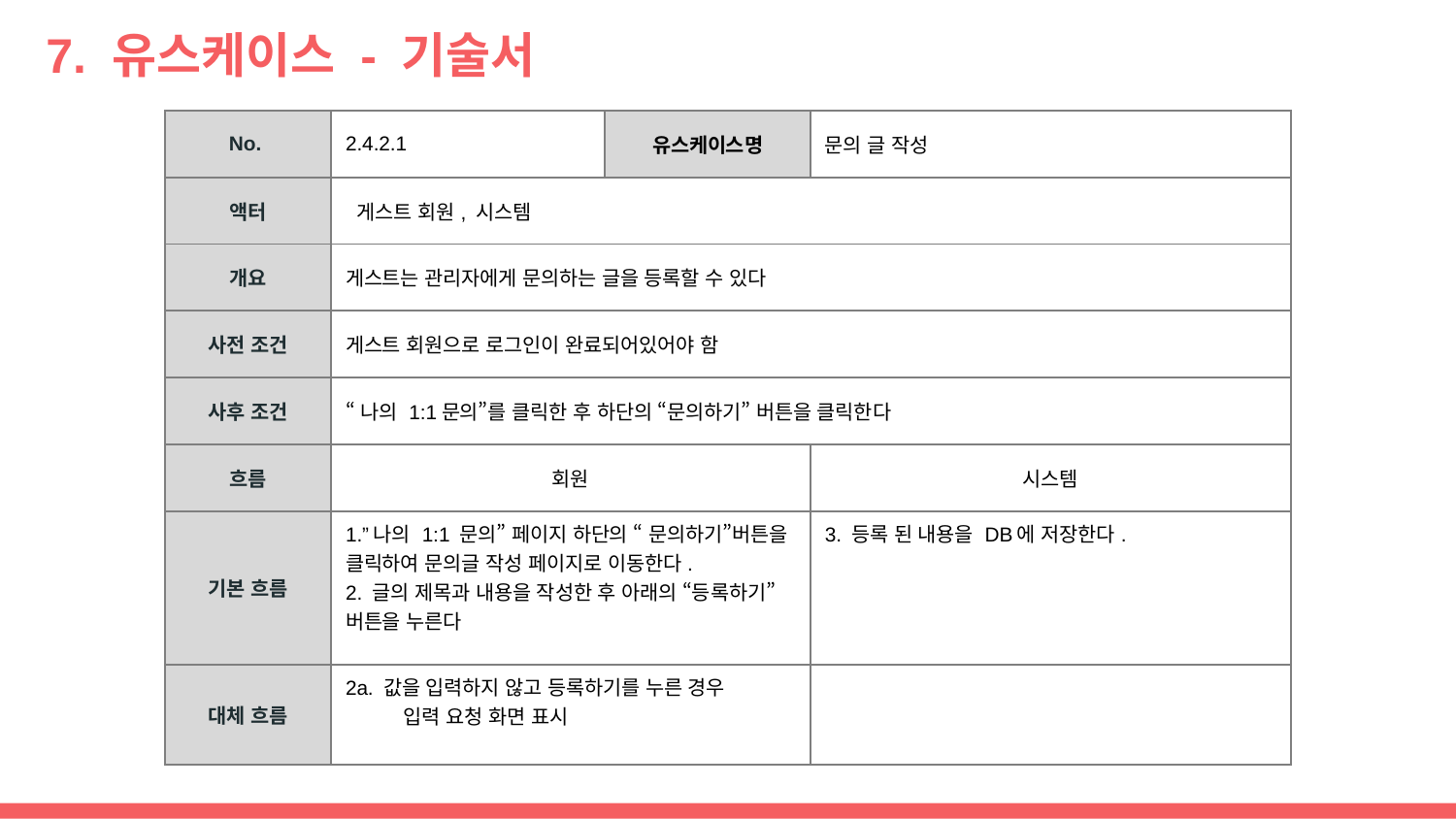

# 7. 유스케이스 - 기술서
| No. | 2.4.2.1 | 유스케이스명 | 문의 글 작성 |
| --- | --- | --- | --- |
| 액터 | 게스트 회원, 시스템 |  |  |
| 개요 | 게스트는 관리자에게 문의하는 글을 등록할 수 있다 |  |  |
| 사전 조건 | 게스트 회원으로 로그인이 완료되어있어야 함 |  |  |
| 사후 조건 | “나의 1:1문의”를 클릭한 후 하단의 “문의하기” 버튼을 클릭한다 |  |  |
| 흐름 | 회원 |  | 시스템 |
| 기본 흐름 | 1.”나의 1:1 문의” 페이지 하단의 “ 문의하기”버튼을 클릭하여 문의글 작성 페이지로 이동한다. 2. 글의 제목과 내용을 작성한 후 아래의 “등록하기”버튼을 누른다 |  | 3. 등록 된 내용을 DB에 저장한다. |
| 대체 흐름 | 2a. 값을 입력하지 않고 등록하기를 누른 경우 입력 요청 화면 표시 |  |  |